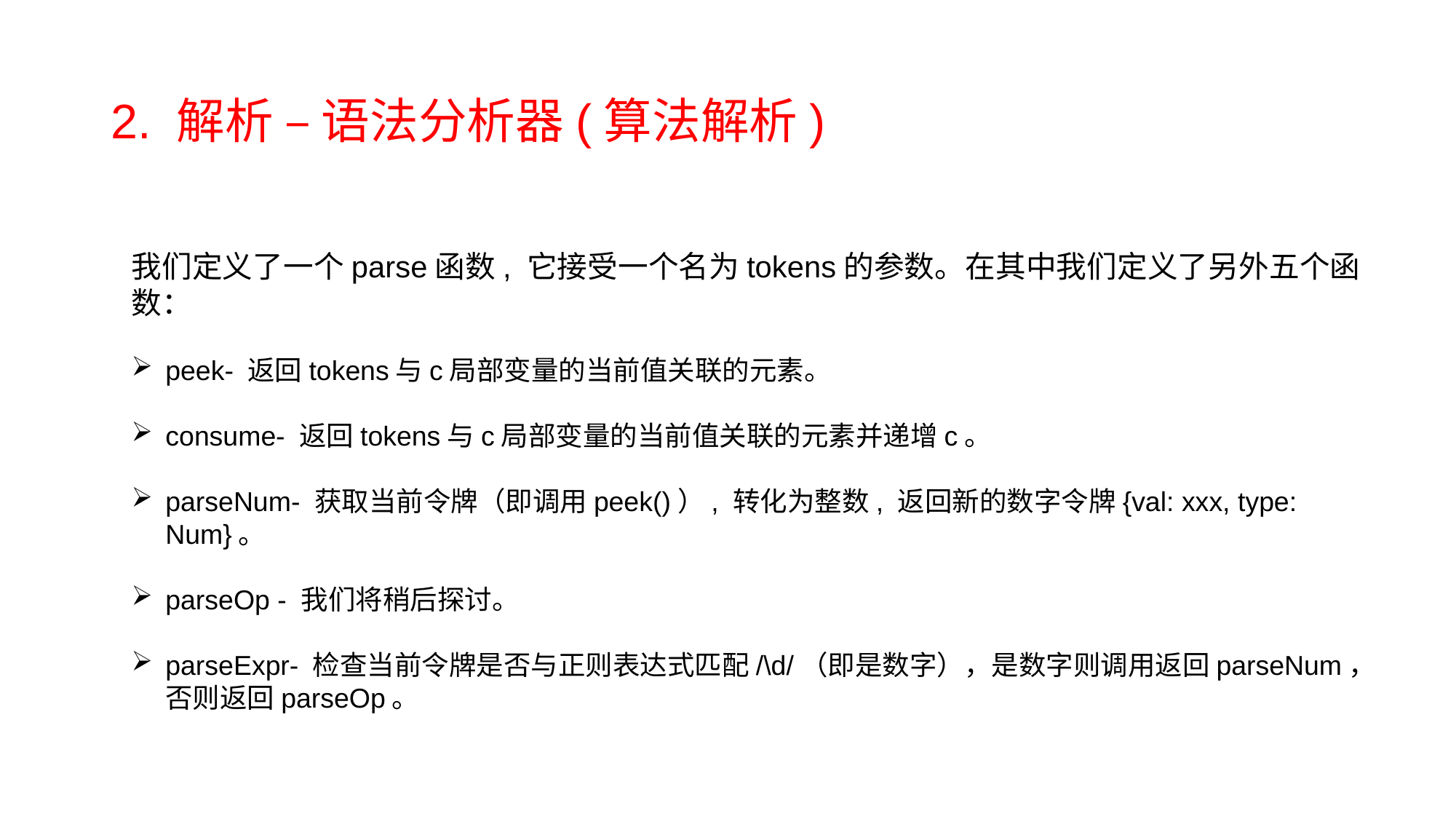

# 2. 解析 – 语法分析器(算法解析)
我们定义了一个parse函数, 它接受一个名为tokens的参数。在其中我们定义了另外五个函数：

peek- 返回tokens与c局部变量的当前值关联的元素。

consume- 返回tokens与c局部变量的当前值关联的元素并递增c。

parseNum- 获取当前令牌（即调用peek()）, 转化为整数, 返回新的数字令牌{val: xxx, type: Num}。

parseOp - 我们将稍后探讨。

parseExpr- 检查当前令牌是否与正则表达式匹配/\d/（即是数字），是数字则调用返回parseNum，否则返回parseOp。